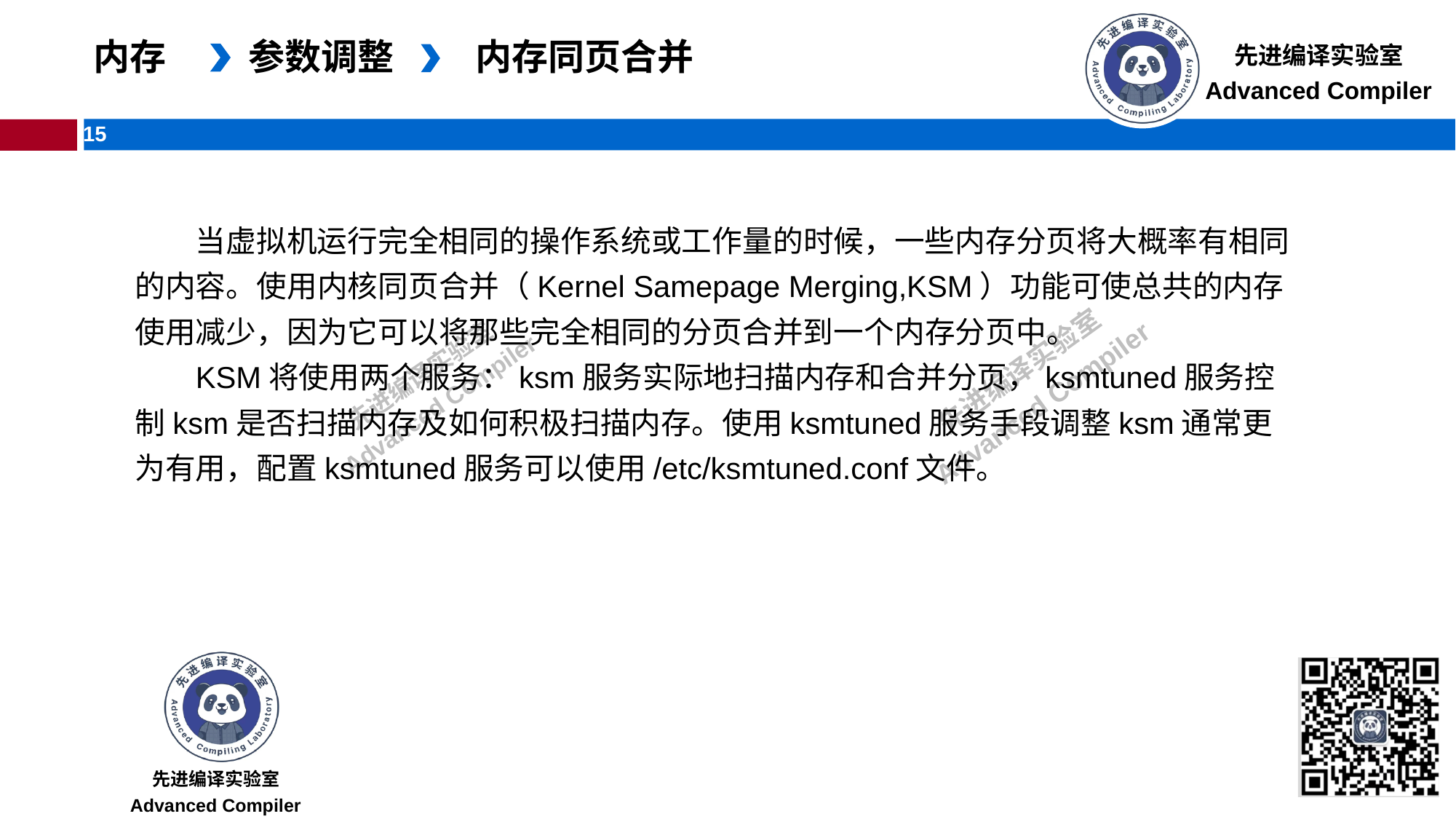

内存
参数调整
内存同页合并

当虚拟机运行完全相同的操作系统或工作量的时候，一些内存分页将大概率有相同的内容。使用内核同页合并（Kernel Samepage Merging,KSM）功能可使总共的内存使用减少，因为它可以将那些完全相同的分页合并到一个内存分页中。
KSM将使用两个服务：ksm服务实际地扫描内存和合并分页，ksmtuned服务控制ksm是否扫描内存及如何积极扫描内存。使用ksmtuned服务手段调整ksm通常更为有用，配置ksmtuned服务可以使用/etc/ksmtuned.conf文件。